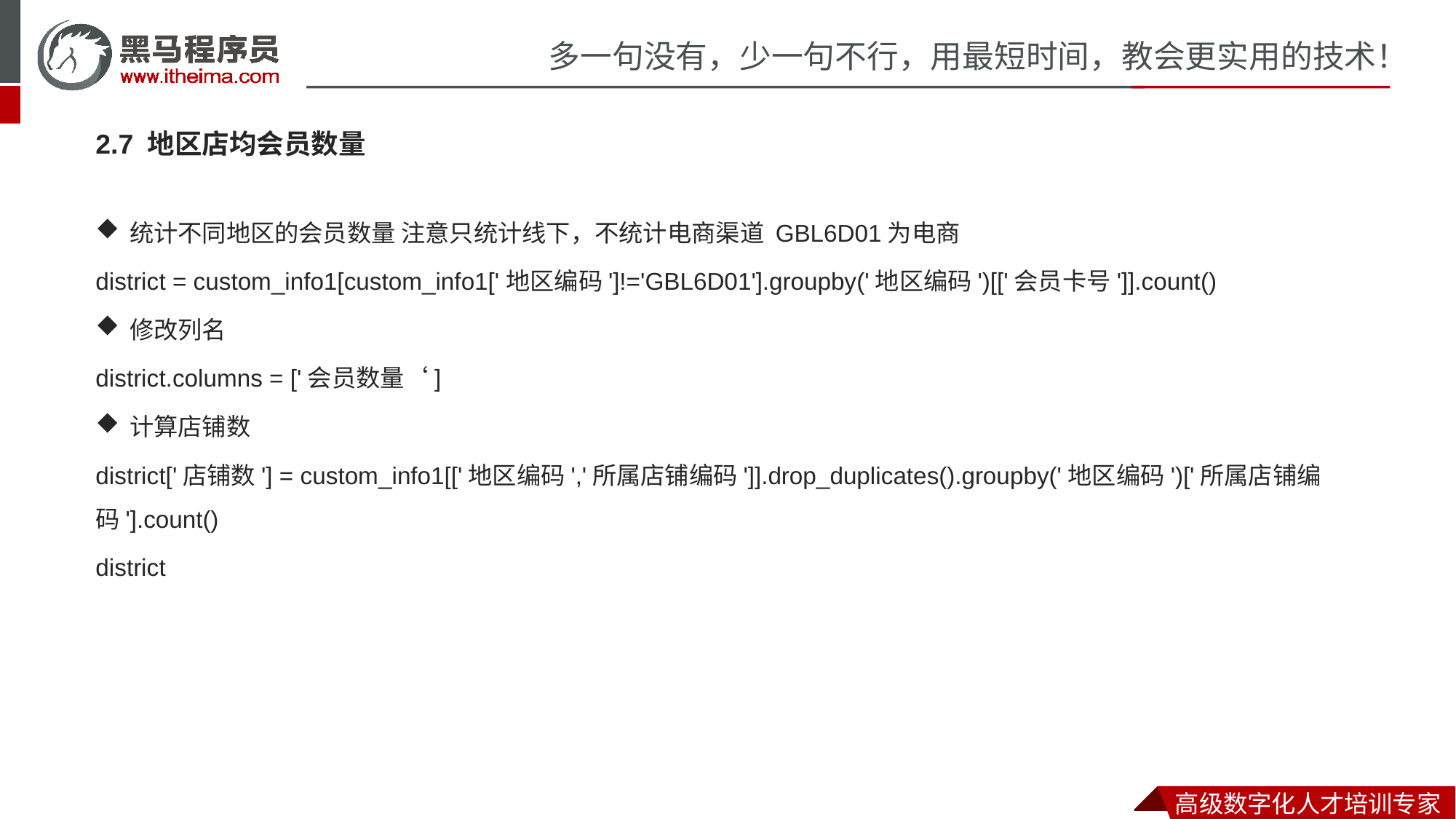

2.7 地区店均会员数量
统计不同地区的会员数量 注意只统计线下，不统计电商渠道 GBL6D01为电商
district = custom_info1[custom_info1['地区编码']!='GBL6D01'].groupby('地区编码')[['会员卡号']].count()
修改列名
district.columns = ['会员数量‘]
计算店铺数
district['店铺数'] = custom_info1[['地区编码','所属店铺编码']].drop_duplicates().groupby('地区编码')['所属店铺编码'].count()
district